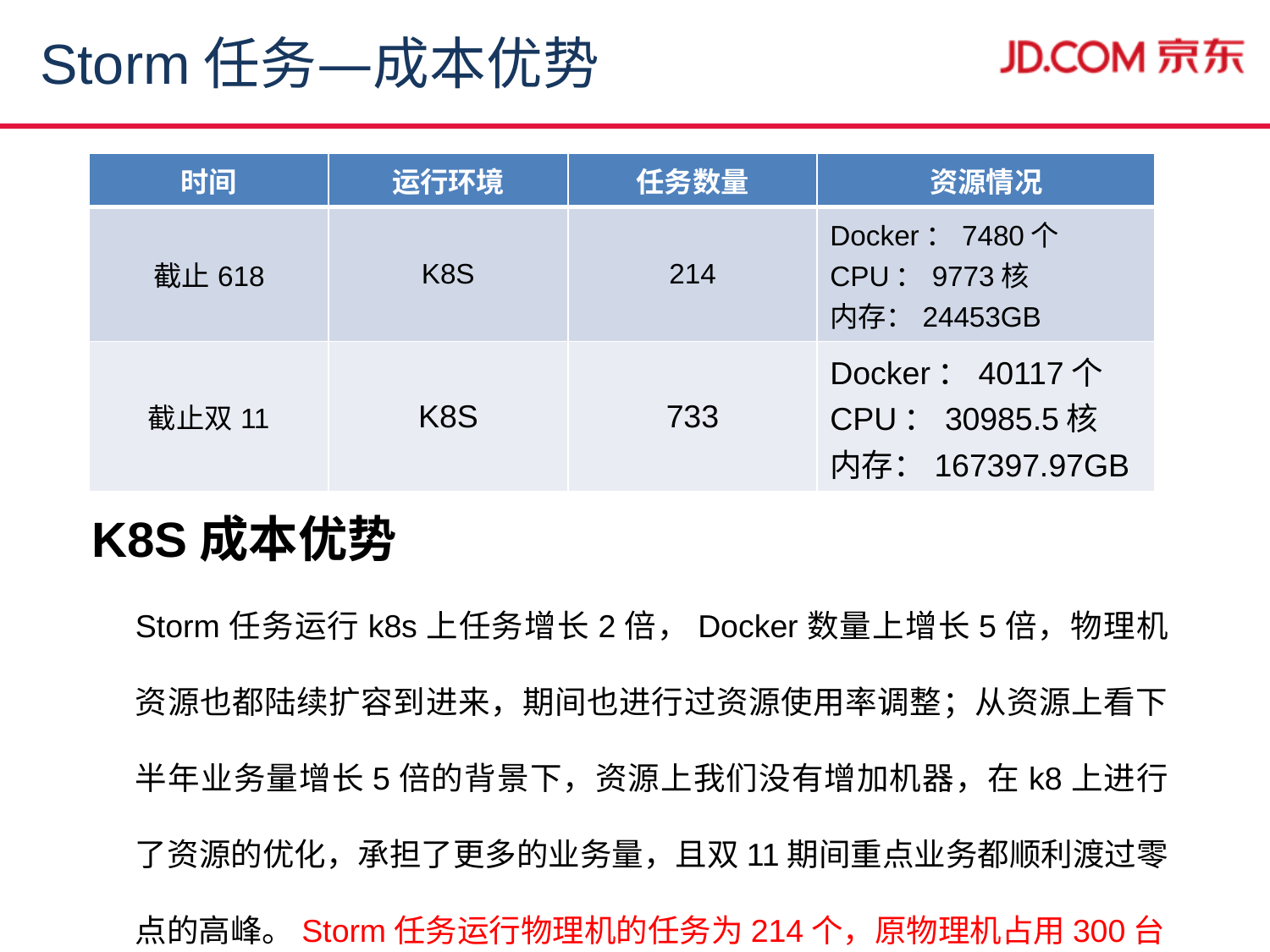

Storm任务—成本优势
| 时间 | 运行环境 | 任务数量 | 资源情况 |
| --- | --- | --- | --- |
| 截止618 | K8S | 214 | Docker：7480个 CPU：9773核 内存：24453GB |
| 截止双11 | K8S | 733 | Docker：40117个 CPU：30985.5核 内存：167397.97GB |
   K8S成本优势
	Storm任务运行k8s上任务增长2倍，Docker数量上增长5倍，物理机资源也都陆续扩容到进来，期间也进行过资源使用率调整；从资源上看下半年业务量增长5倍的背景下，资源上我们没有增加机器，在k8上进行了资源的优化，承担了更多的业务量，且双11期间重点业务都顺利渡过零点的高峰。Storm任务运行物理机的任务为214个，原物理机占用300台